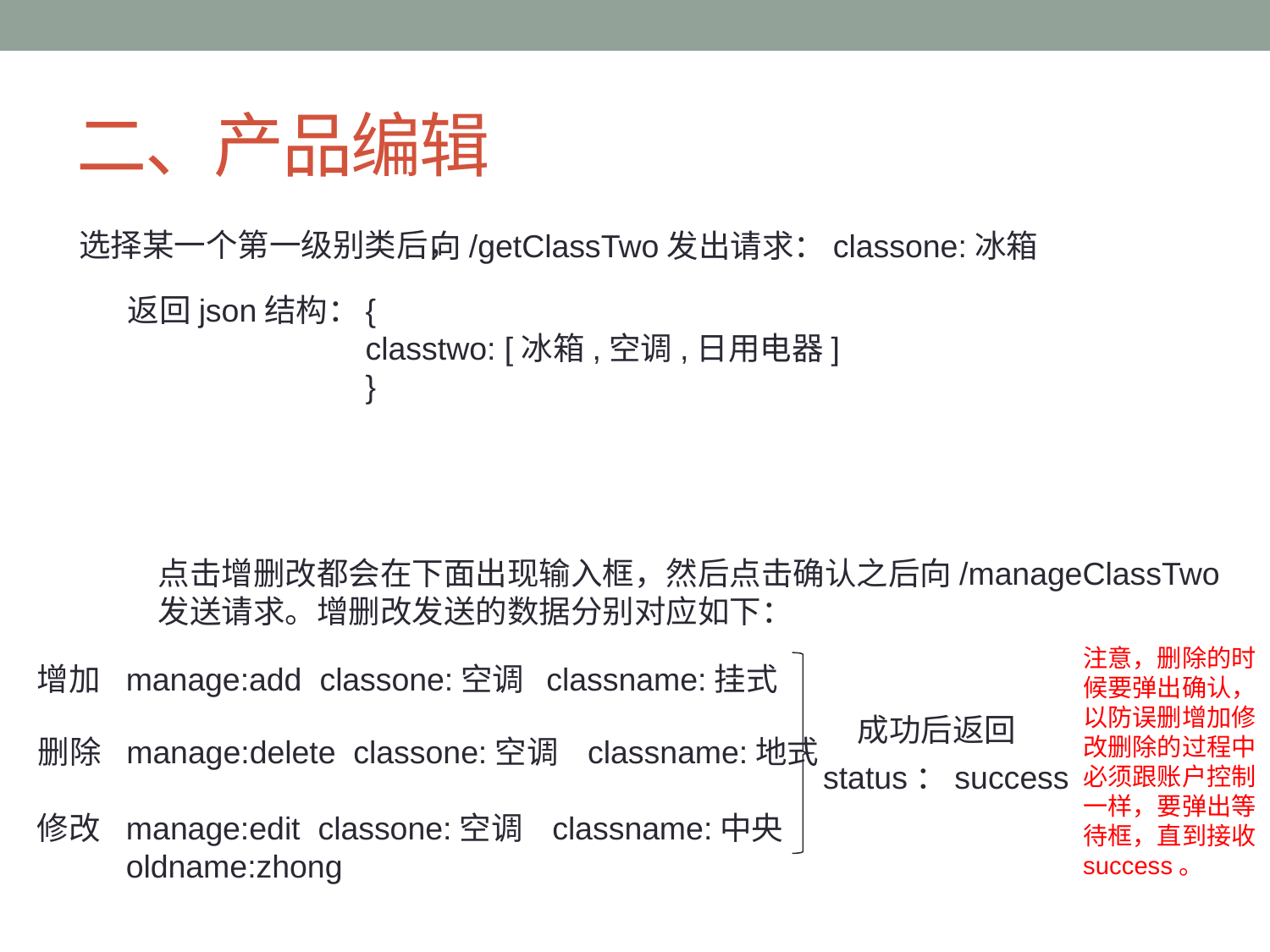

# 二、产品编辑
选择某一个第一级别类后，
向/getClassTwo发出请求：classone:冰箱
返回json结构：
{
classtwo: [冰箱,空调,日用电器]
}
点击增删改都会在下面出现输入框，然后点击确认之后向/manageClassTwo
发送请求。增删改发送的数据分别对应如下：
注意，删除的时
候要弹出确认，
以防误删增加修
改删除的过程中
必须跟账户控制
一样，要弹出等
待框，直到接收
success。
增加
manage:add  classone:空调  classname:挂式

成功后返回
删除
manage:delete  classone:空调   classname:地式
status：success
修改
manage:edit  classone:空调   classname:中央
oldname:zhong